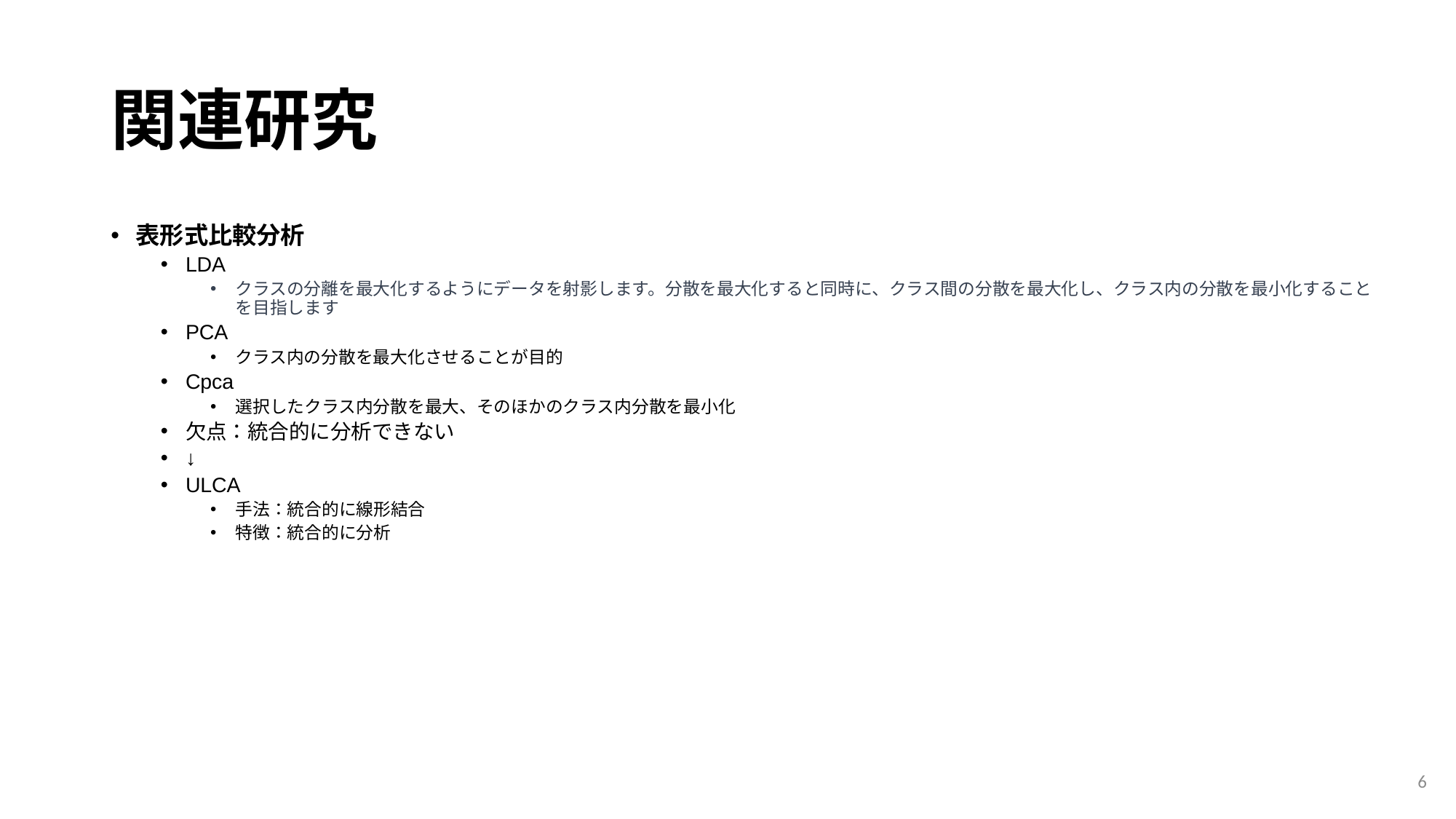

# 関連研究
表形式比較分析
LDA
クラスの分離を最大化するようにデータを射影します。分散を最大化すると同時に、クラス間の分散を最大化し、クラス内の分散を最小化することを目指します
PCA
クラス内の分散を最大化させることが目的
Cpca
選択したクラス内分散を最大、そのほかのクラス内分散を最小化
欠点：統合的に分析できない
↓
ULCA
手法：統合的に線形結合
特徴：統合的に分析

6